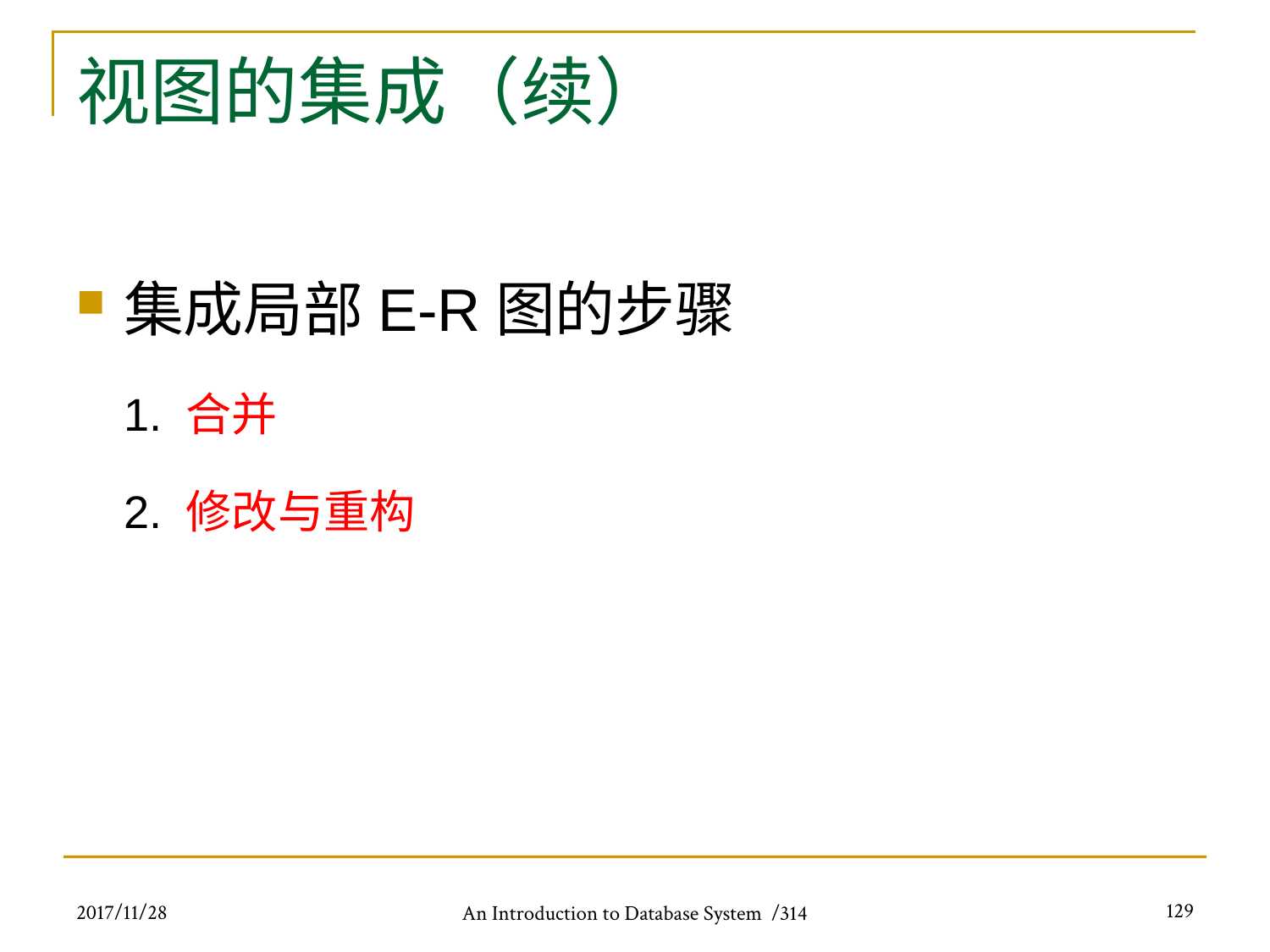

# 视图的集成（续）
集成局部E-R图的步骤
1. 合并
2. 修改与重构

2017/11/28
129
An Introduction to Database System  /314